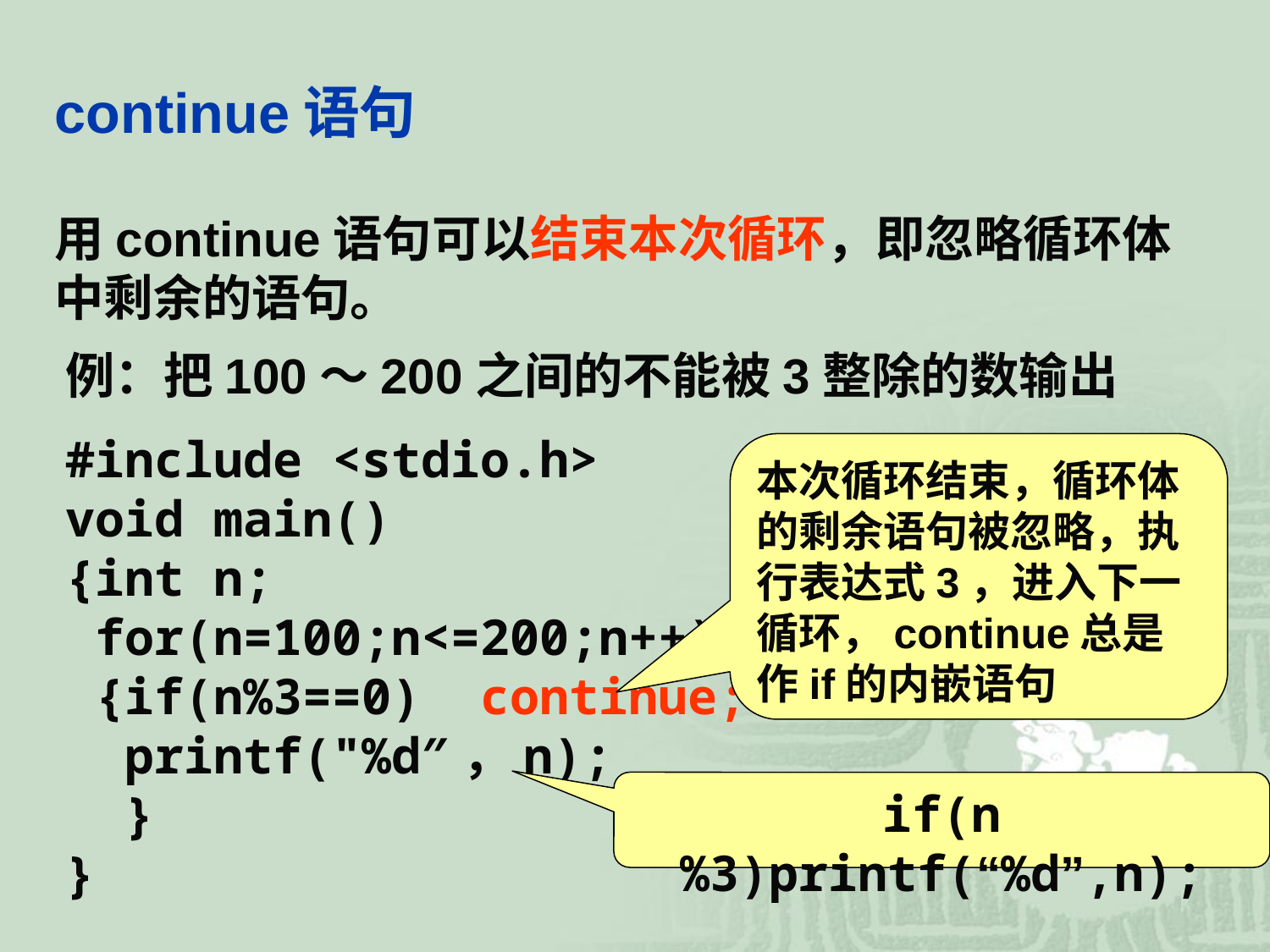

# continue语句
用continue语句可以结束本次循环，即忽略循环体中剩余的语句。
例：把100～200之间的不能被3整除的数输出
#include <stdio.h>
void main()
{int n;
 for(n=100;n<=200;n++)
 {if(n%3==0)  continue;
  printf("%d″，n);
  }
}
本次循环结束，循环体的剩余语句被忽略，执行表达式3，进入下一循环，continue总是作if的内嵌语句
if(n%3)printf(“%d”,n);